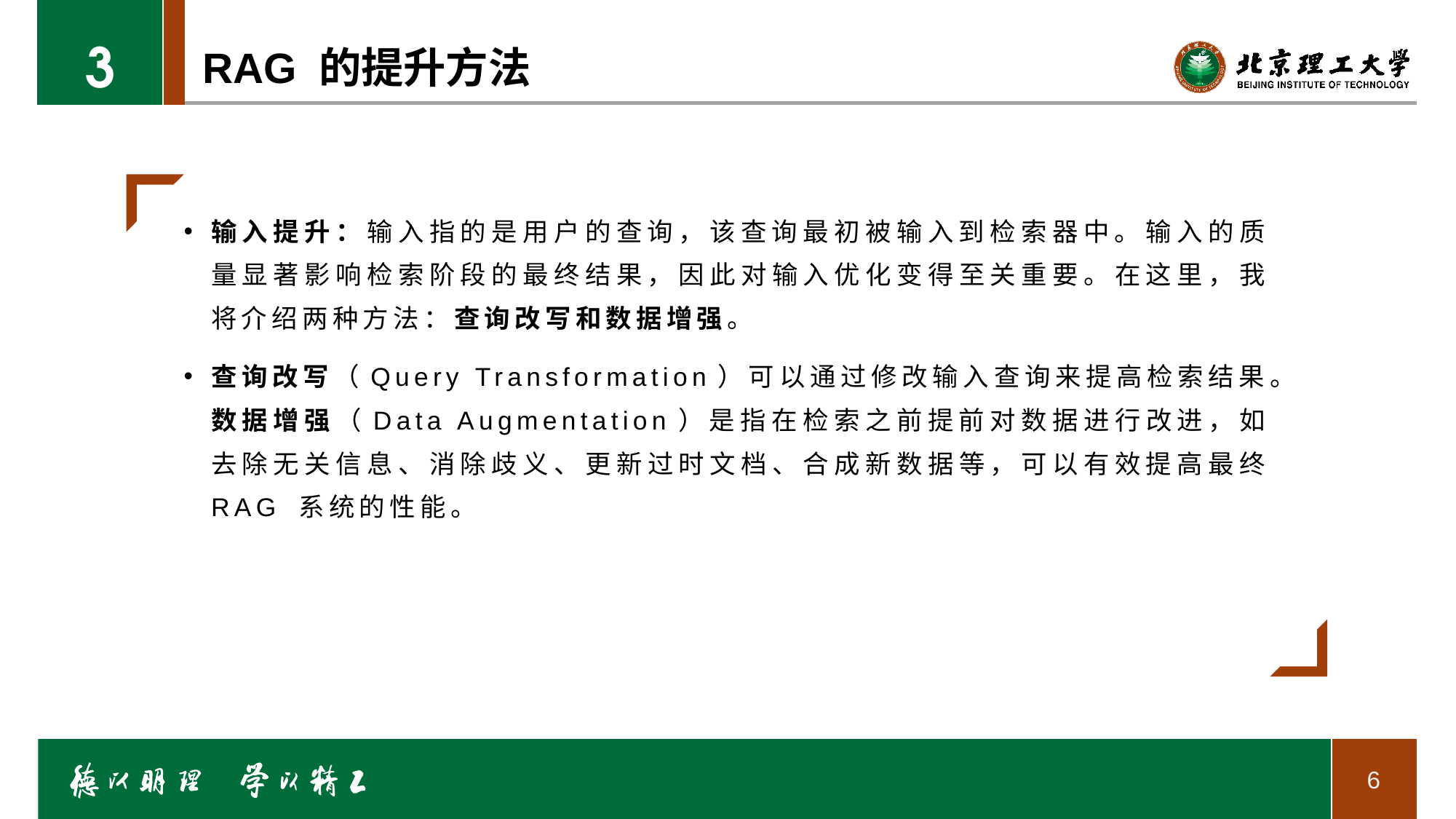

3
# RAG 的提升方法

输入提升：输入指的是用户的查询，该查询最初被输入到检索器中。输入的质量显著影响检索阶段的最终结果，因此对输入优化变得至关重要。在这里，我将介绍两种方法：查询改写和数据增强。
查询改写（Query Transformation）可以通过修改输入查询来提高检索结果。数据增强（Data Augmentation）是指在检索之前提前对数据进行改进，如去除无关信息、消除歧义、更新过时文档、合成新数据等，可以有效提高最终 RAG 系统的性能。